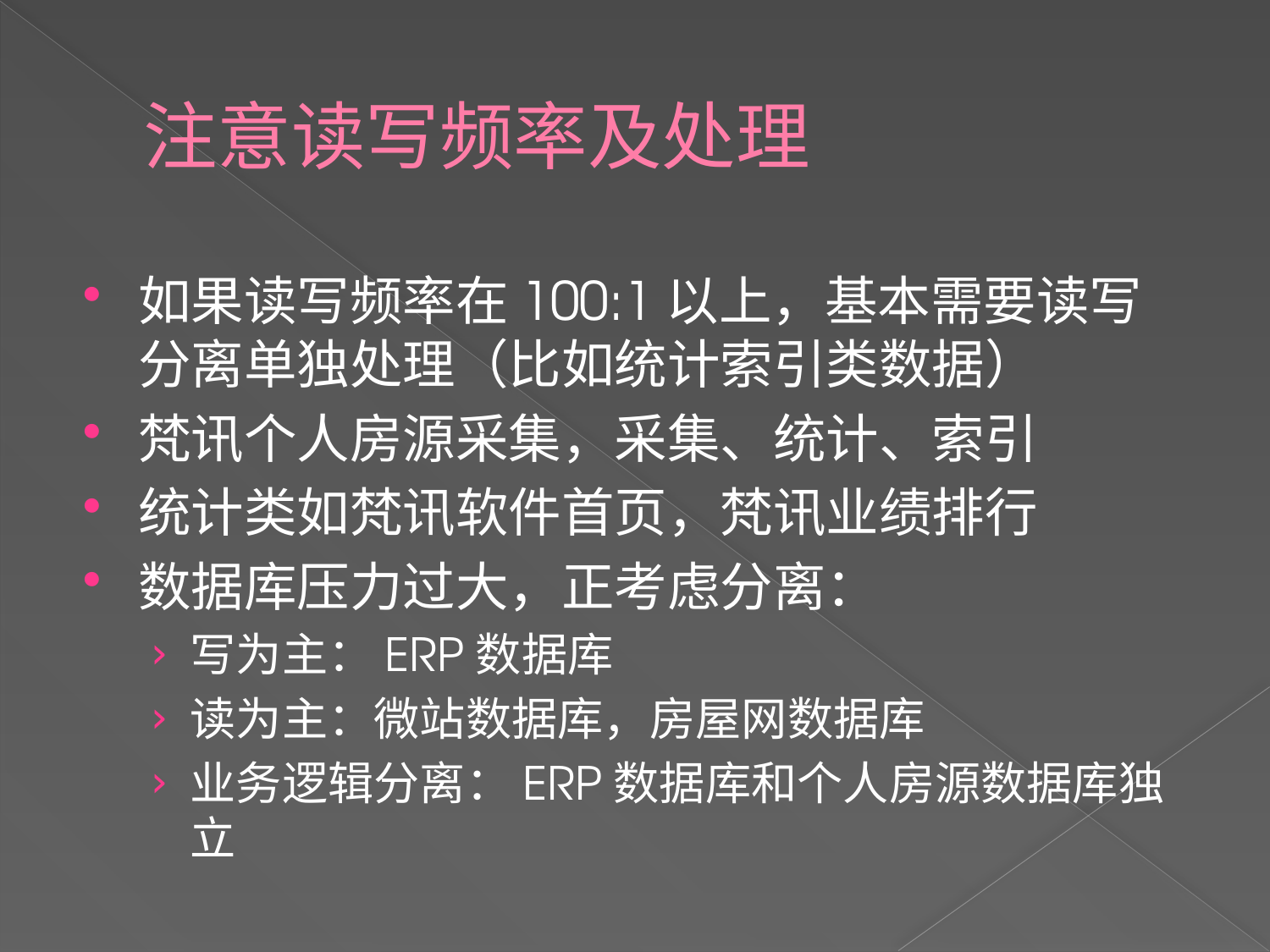

# 注意读写频率及处理
如果读写频率在100:1以上，基本需要读写分离单独处理（比如统计索引类数据）
梵讯个人房源采集，采集、统计、索引
统计类如梵讯软件首页，梵讯业绩排行
数据库压力过大，正考虑分离：
写为主：ERP数据库
读为主：微站数据库，房屋网数据库
业务逻辑分离：ERP数据库和个人房源数据库独立